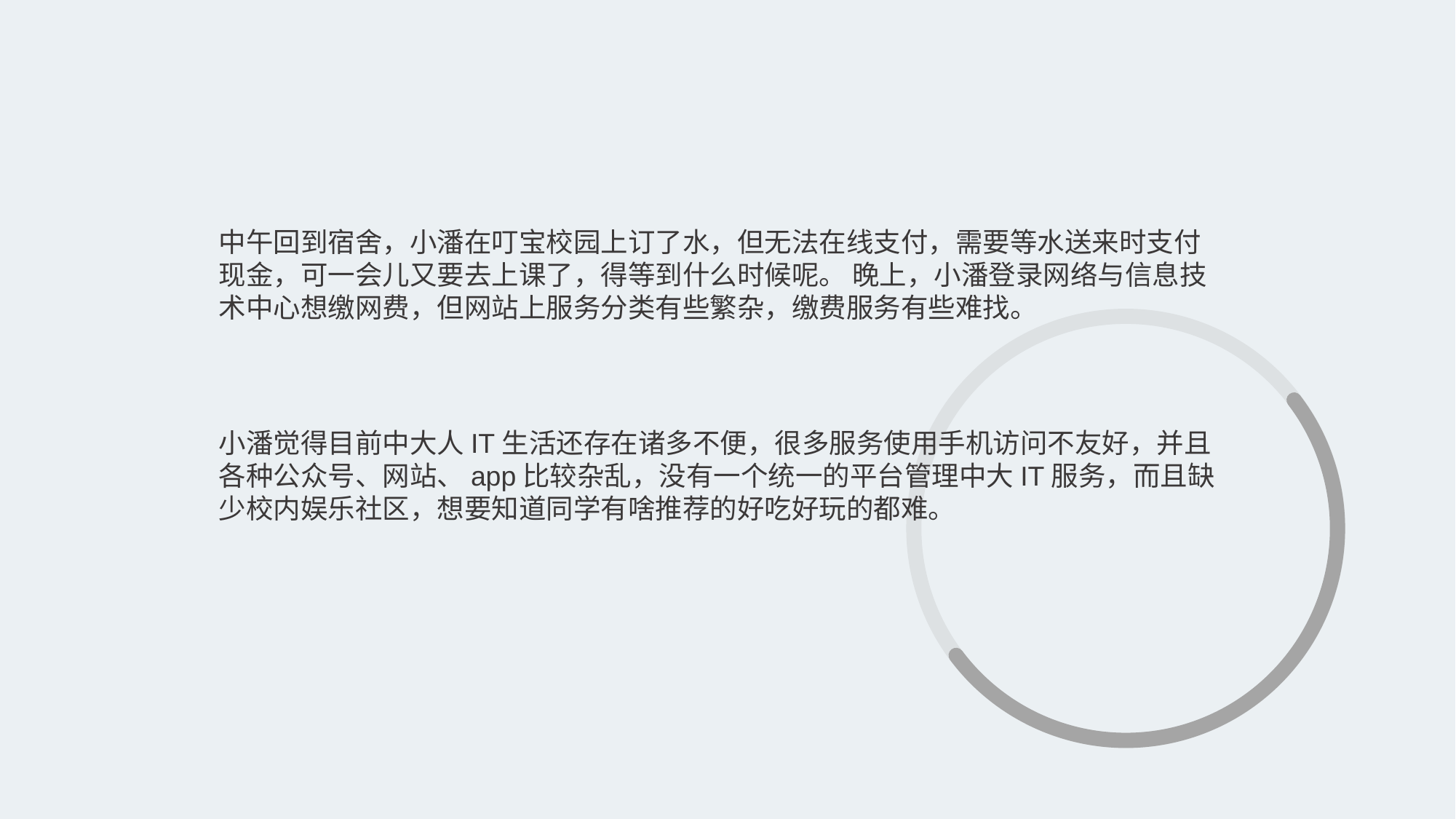

中午回到宿舍，小潘在叮宝校园上订了水，但无法在线支付，需要等水送来时支付现金，可一会儿又要去上课了，得等到什么时候呢。 晚上，小潘登录网络与信息技术中心想缴网费，但网站上服务分类有些繁杂，缴费服务有些难找。

小潘觉得目前中大人IT生活还存在诸多不便，很多服务使用手机访问不友好，并且各种公众号、网站、app比较杂乱，没有一个统一的平台管理中大IT服务，而且缺少校内娱乐社区，想要知道同学有啥推荐的好吃好玩的都难。